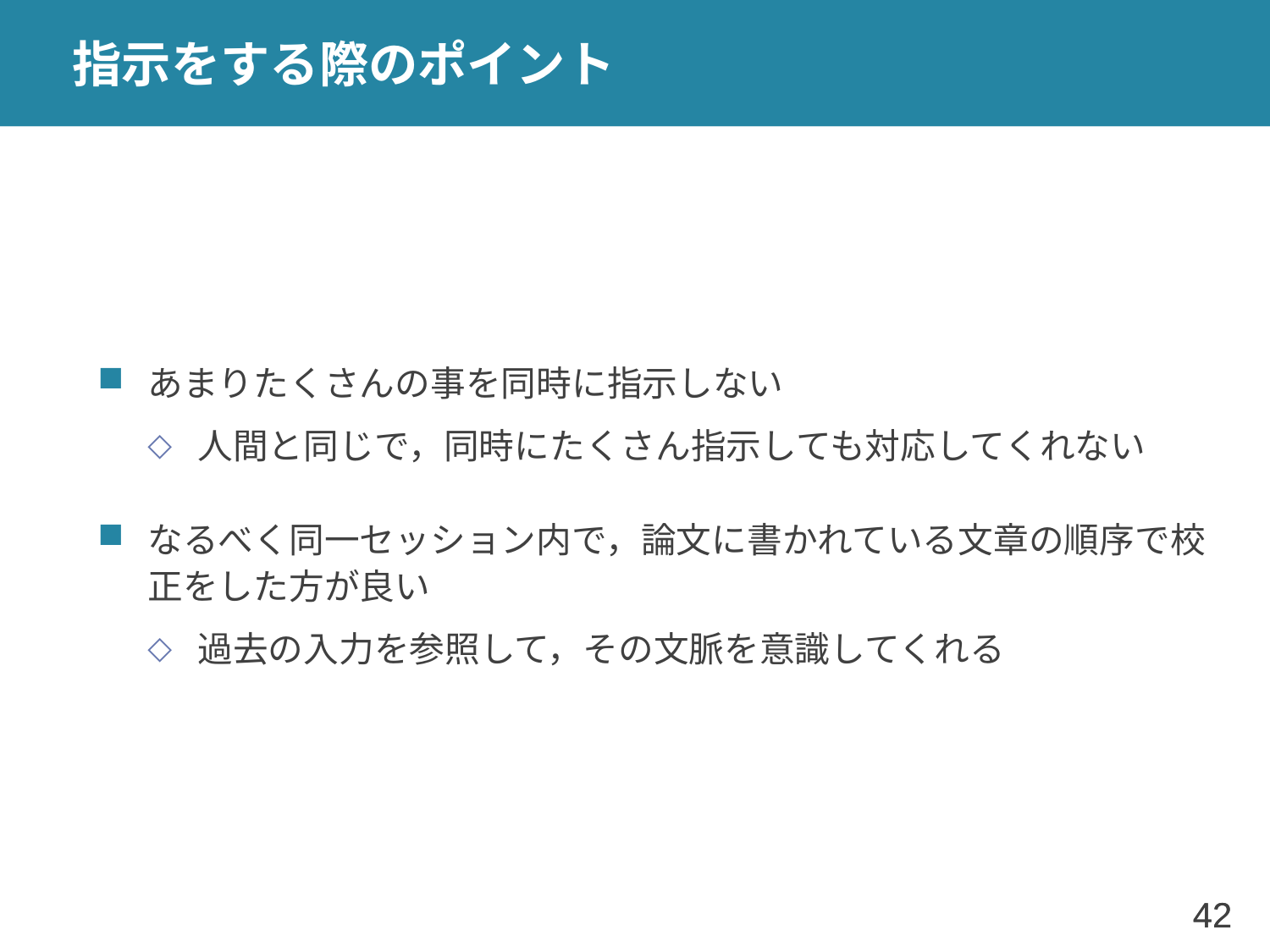

# 指示をする際のポイント
あまりたくさんの事を同時に指示しない
人間と同じで，同時にたくさん指示しても対応してくれない
なるべく同一セッション内で，論文に書かれている文章の順序で校正をした方が良い
過去の入力を参照して，その文脈を意識してくれる